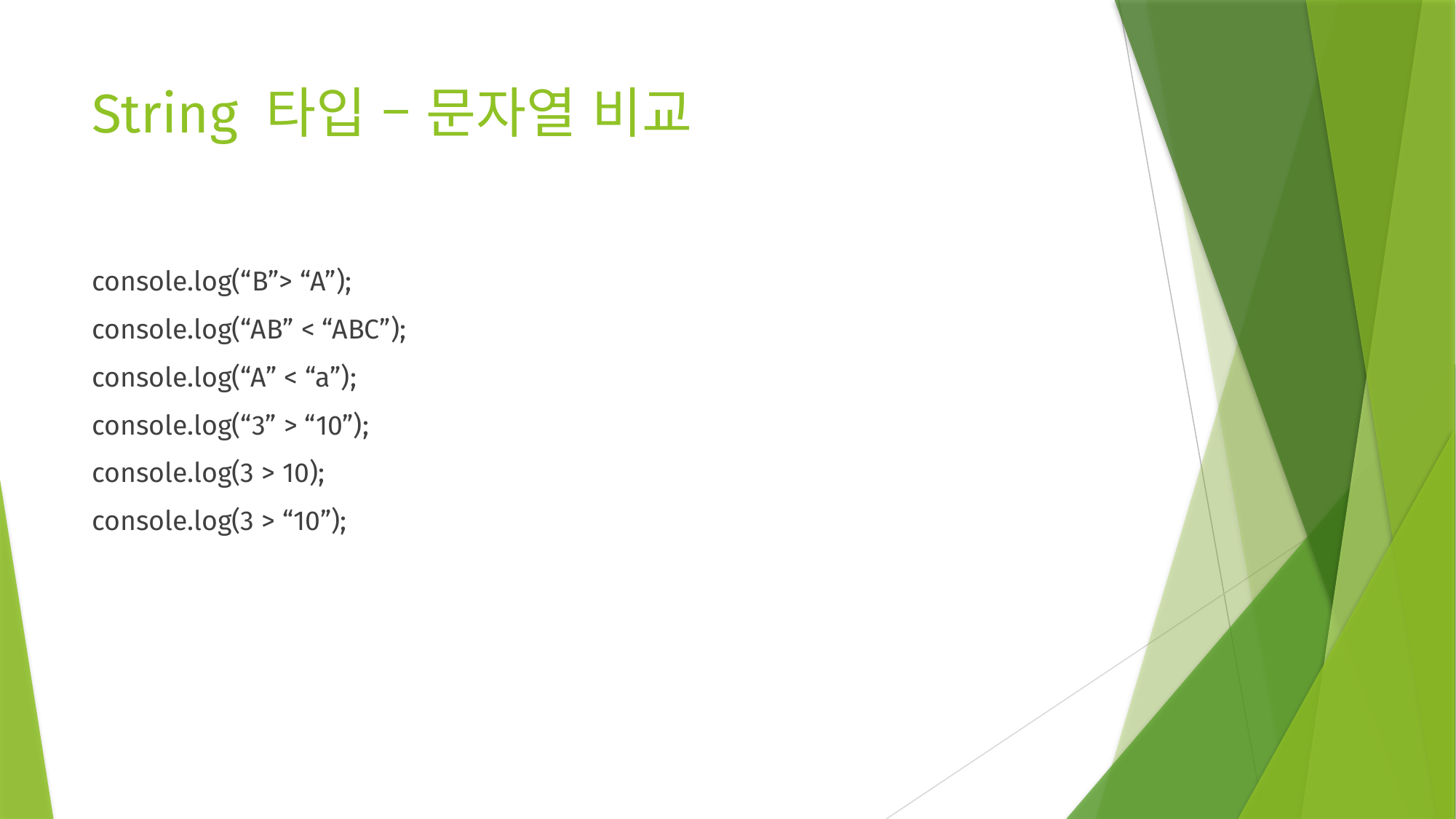

# String 타입 – 문자열 비교
console.log(“B”> “A”);
console.log(“AB” < “ABC”);
console.log(“A” < “a”);
console.log(“3” > “10”);
console.log(3 > 10);
console.log(3 > “10”);